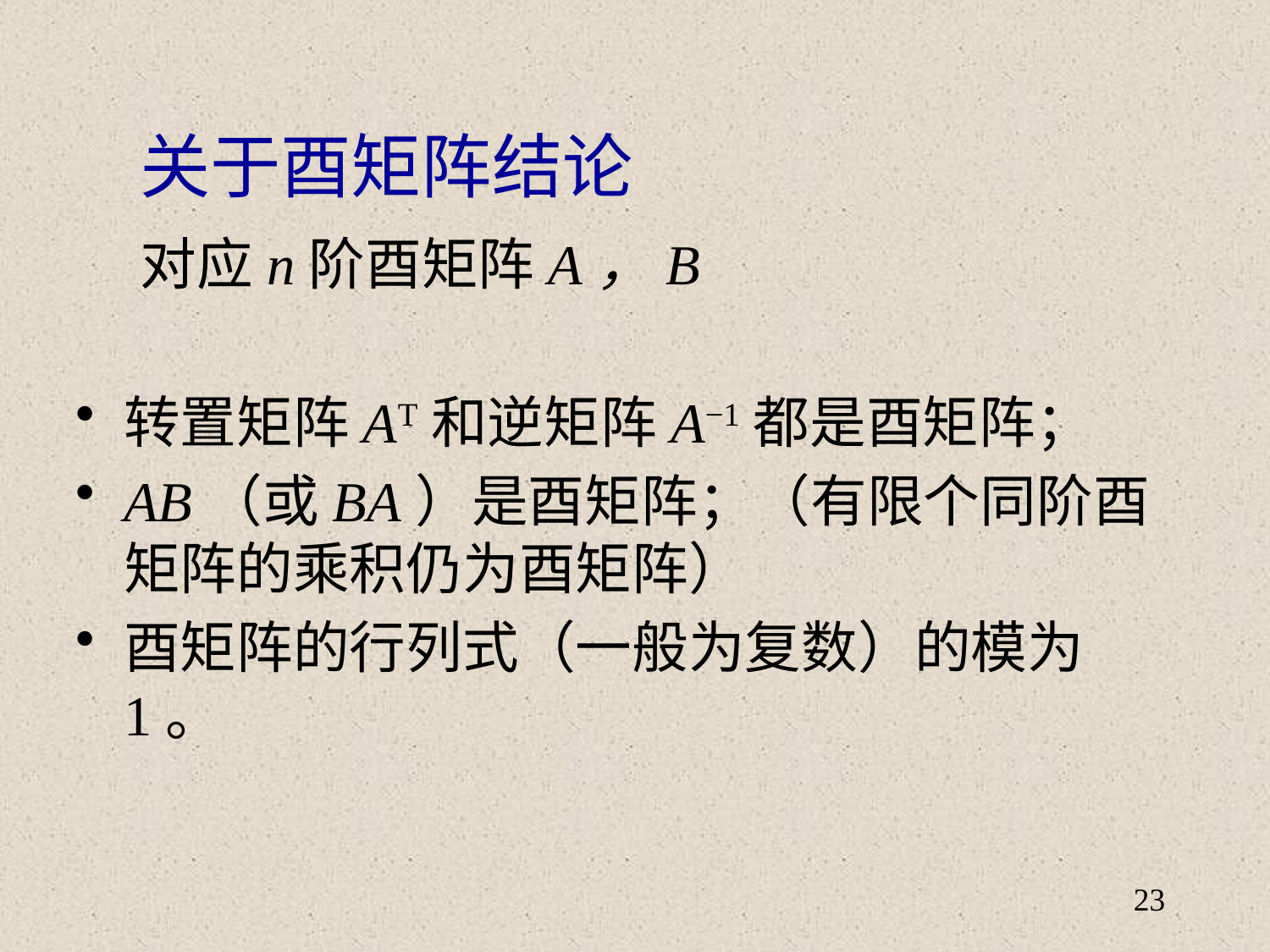

# 关于酉矩阵结论
    对应n阶酉矩阵A，B

转置矩阵AT和逆矩阵A−1都是酉矩阵；
AB（或BA）是酉矩阵；（有限个同阶酉矩阵的乘积仍为酉矩阵）
酉矩阵的行列式（一般为复数）的模为1。